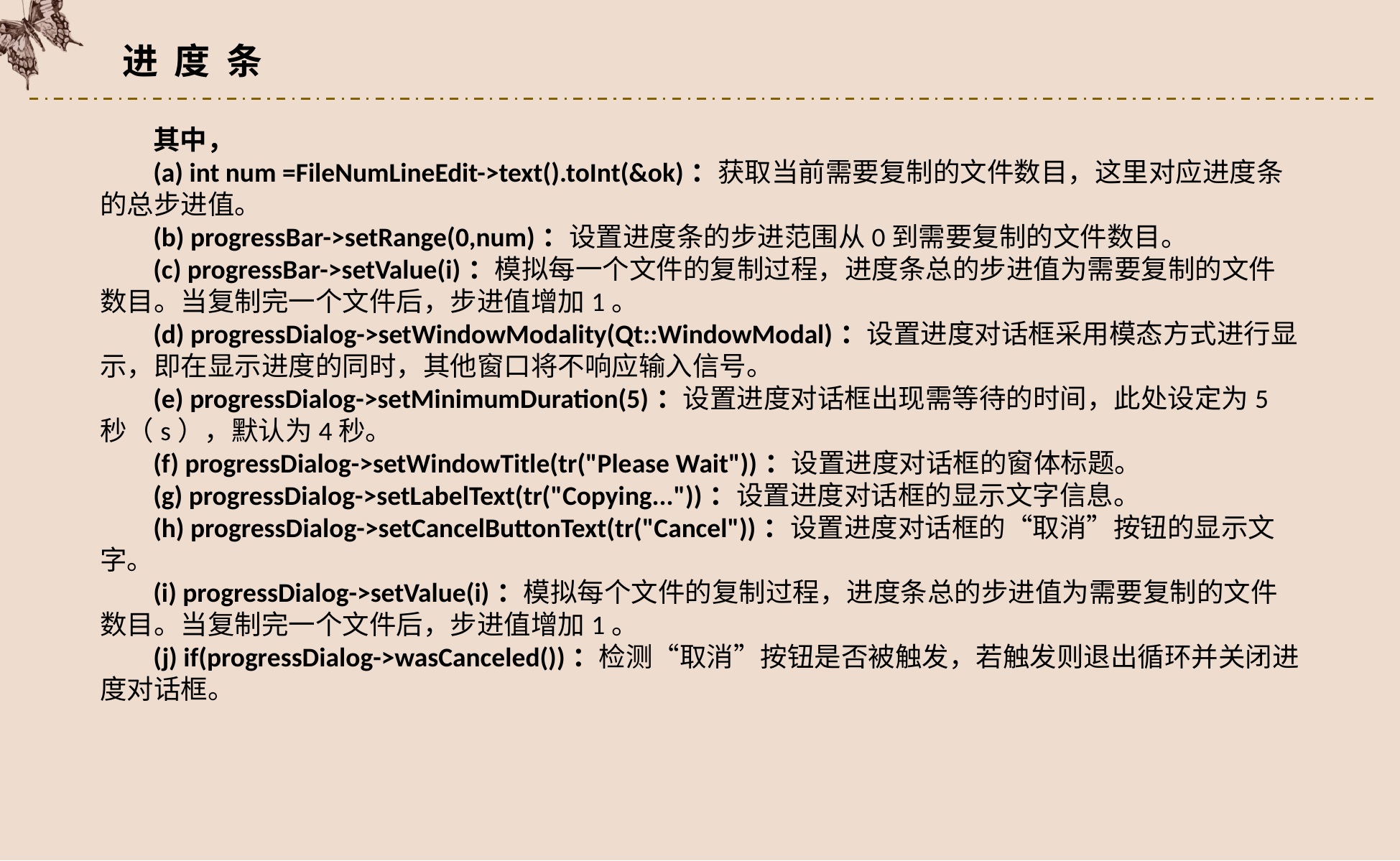

进  度  条
其中，
(a) int num =FileNumLineEdit->text().toInt(&ok)：获取当前需要复制的文件数目，这里对应进度条的总步进值。
(b) progressBar->setRange(0,num)：设置进度条的步进范围从0到需要复制的文件数目。
(c) progressBar->setValue(i)：模拟每一个文件的复制过程，进度条总的步进值为需要复制的文件数目。当复制完一个文件后，步进值增加1。
(d) progressDialog->setWindowModality(Qt::WindowModal)：设置进度对话框采用模态方式进行显示，即在显示进度的同时，其他窗口将不响应输入信号。
(e) progressDialog->setMinimumDuration(5)：设置进度对话框出现需等待的时间，此处设定为5秒（s），默认为4秒。
(f) progressDialog->setWindowTitle(tr("Please Wait"))：设置进度对话框的窗体标题。
(g) progressDialog->setLabelText(tr("Copying..."))：设置进度对话框的显示文字信息。
(h) progressDialog->setCancelButtonText(tr("Cancel"))：设置进度对话框的“取消”按钮的显示文字。
(i) progressDialog->setValue(i)：模拟每个文件的复制过程，进度条总的步进值为需要复制的文件数目。当复制完一个文件后，步进值增加1。
(j) if(progressDialog->wasCanceled())：检测“取消”按钮是否被触发，若触发则退出循环并关闭进度对话框。